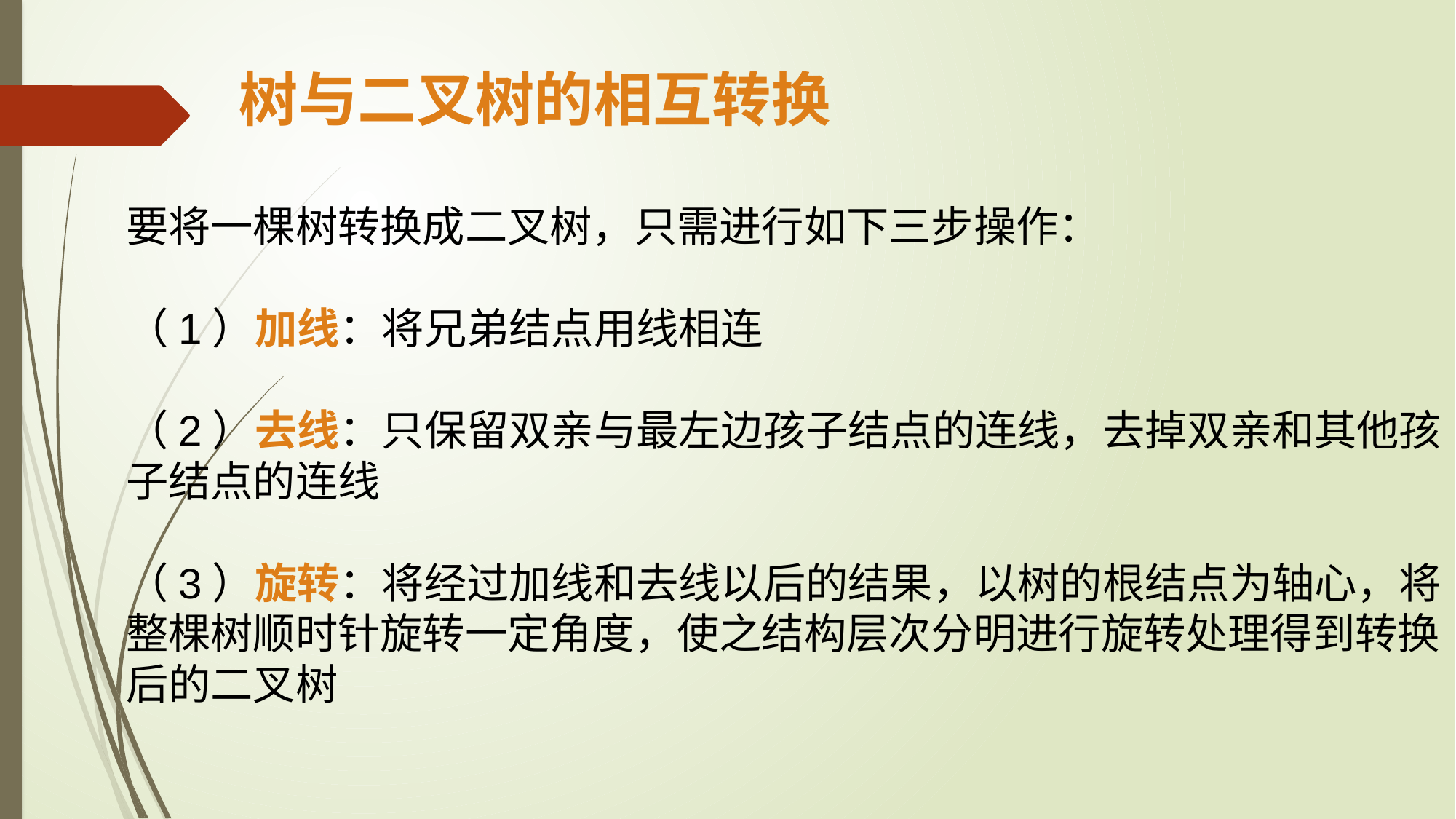

# 树与二叉树的相互转换
要将一棵树转换成二叉树，只需进行如下三步操作：

（1）加线：将兄弟结点用线相连

（2）去线：只保留双亲与最左边孩子结点的连线，去掉双亲和其他孩子结点的连线

（3）旋转：将经过加线和去线以后的结果，以树的根结点为轴心，将整棵树顺时针旋转一定角度，使之结构层次分明进行旋转处理得到转换后的二叉树